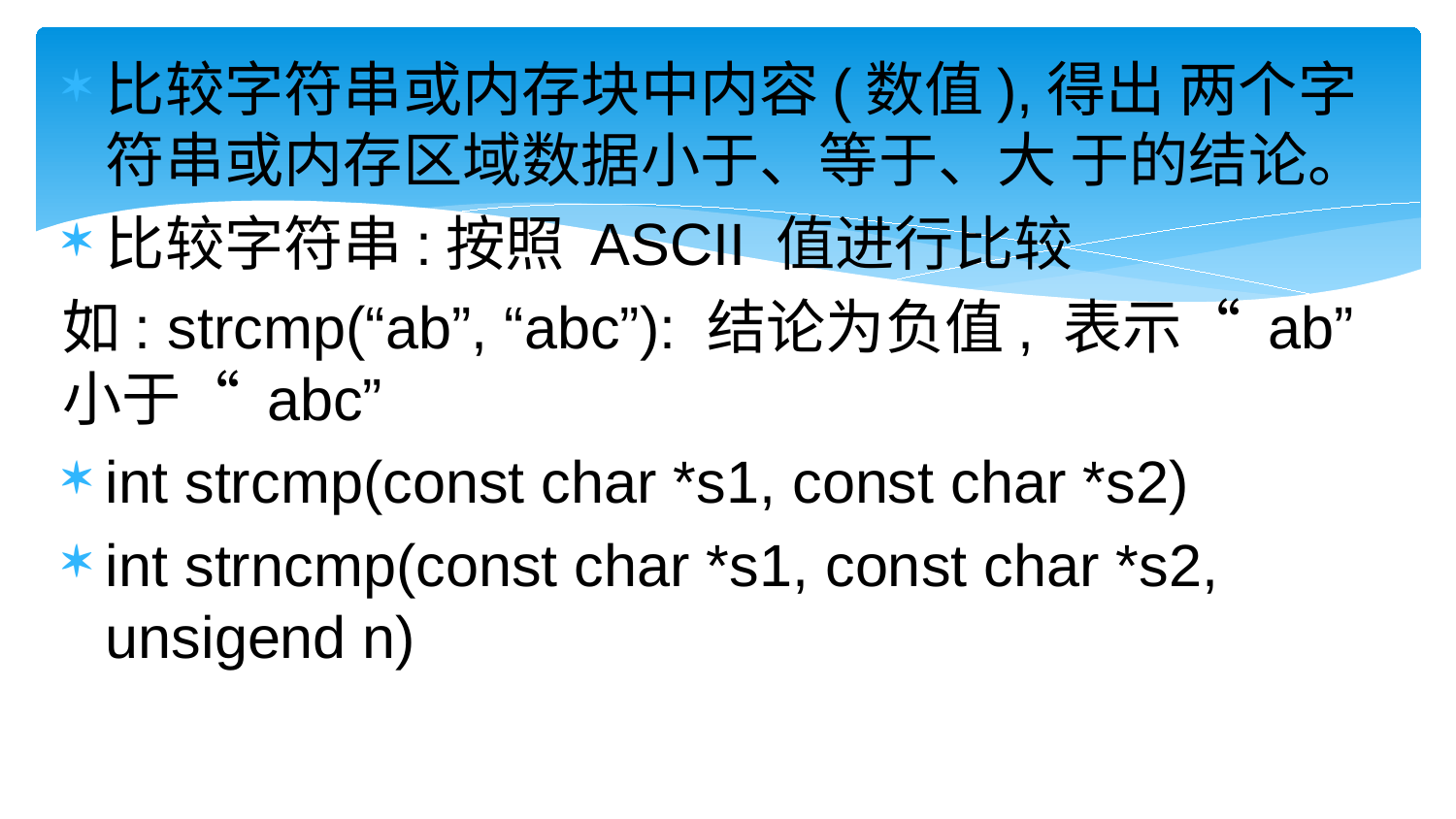

比较字符串或内存块中内容(数值),得出 两个字符串或内存区域数据小于、等于、大 于的结论。
比较字符串:按照 ASCII 值进行比较
如: strcmp(“ab”, “abc”): 结论为负值, 表示“ ab” 小于“ abc”
int strcmp(const char *s1, const char *s2)
int strncmp(const char *s1, const char *s2, unsigend n)